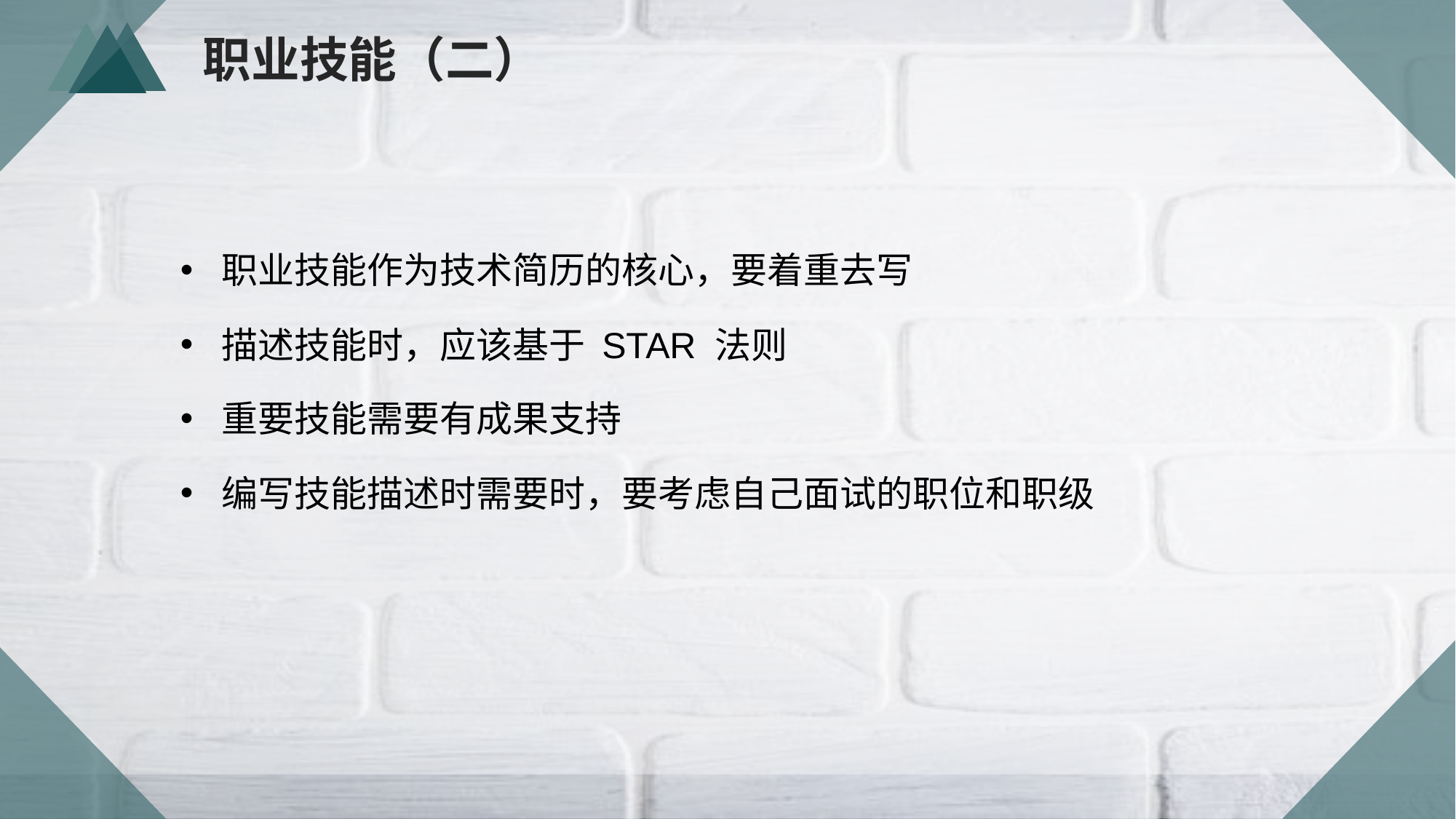

职业技能（二）

职业技能作为技术简历的核心，要着重去写
描述技能时，应该基于 STAR 法则
重要技能需要有成果支持
编写技能描述时需要时，要考虑自己面试的职位和职级